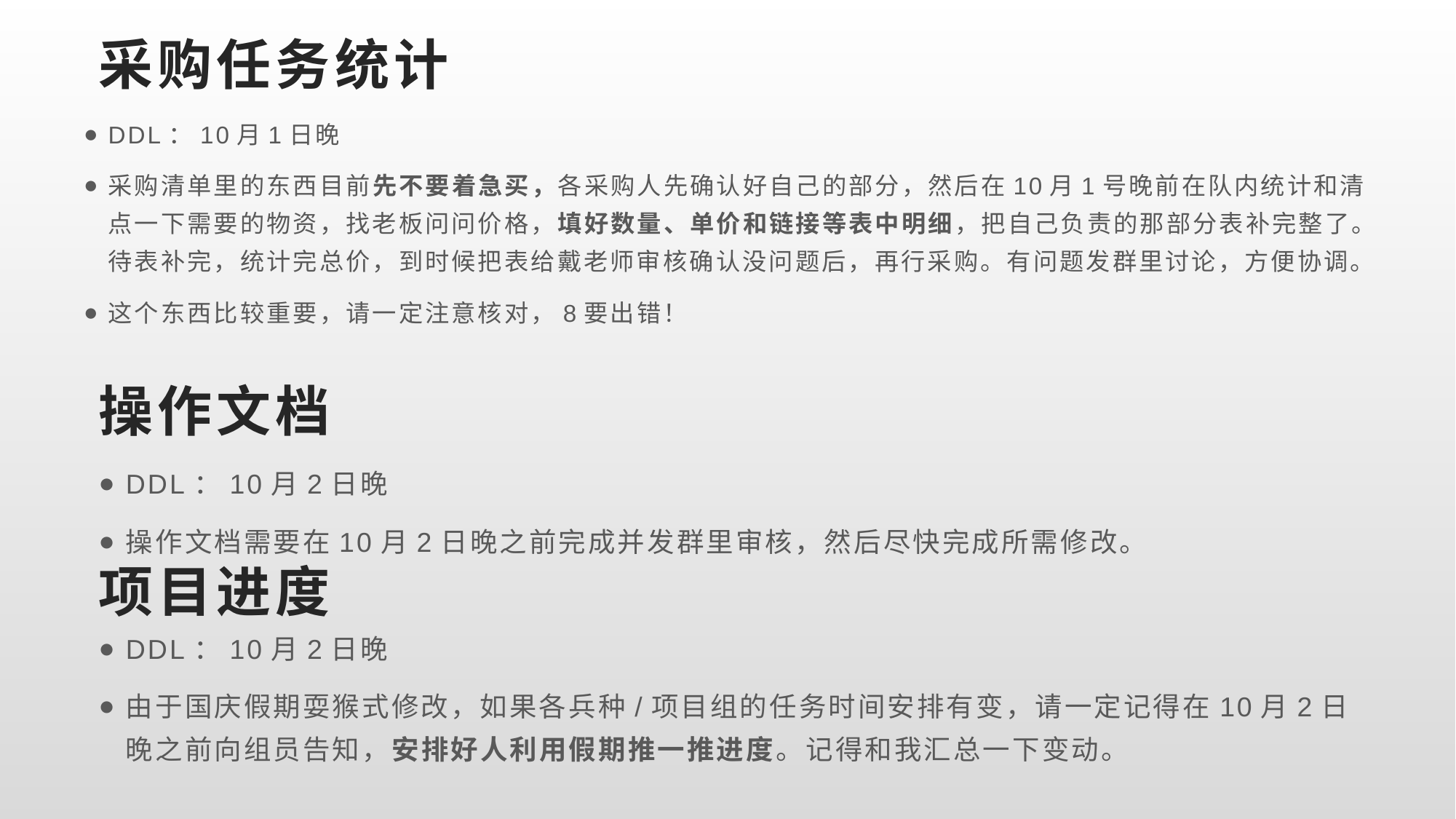

采购任务统计
DDL：10月1日晚
采购清单里的东西目前先不要着急买，各采购人先确认好自己的部分，然后在10月1号晚前在队内统计和清点一下需要的物资，找老板问问价格，填好数量、单价和链接等表中明细，把自己负责的那部分表补完整了。待表补完，统计完总价，到时候把表给戴老师审核确认没问题后，再行采购。有问题发群里讨论，方便协调。
这个东西比较重要，请一定注意核对，8要出错！
# 操作文档
DDL：10月2日晚
操作文档需要在10月2日晚之前完成并发群里审核，然后尽快完成所需修改。

项目进度
DDL：10月2日晚
由于国庆假期耍猴式修改，如果各兵种/项目组的任务时间安排有变，请一定记得在10月2日晚之前向组员告知，安排好人利用假期推一推进度。记得和我汇总一下变动。